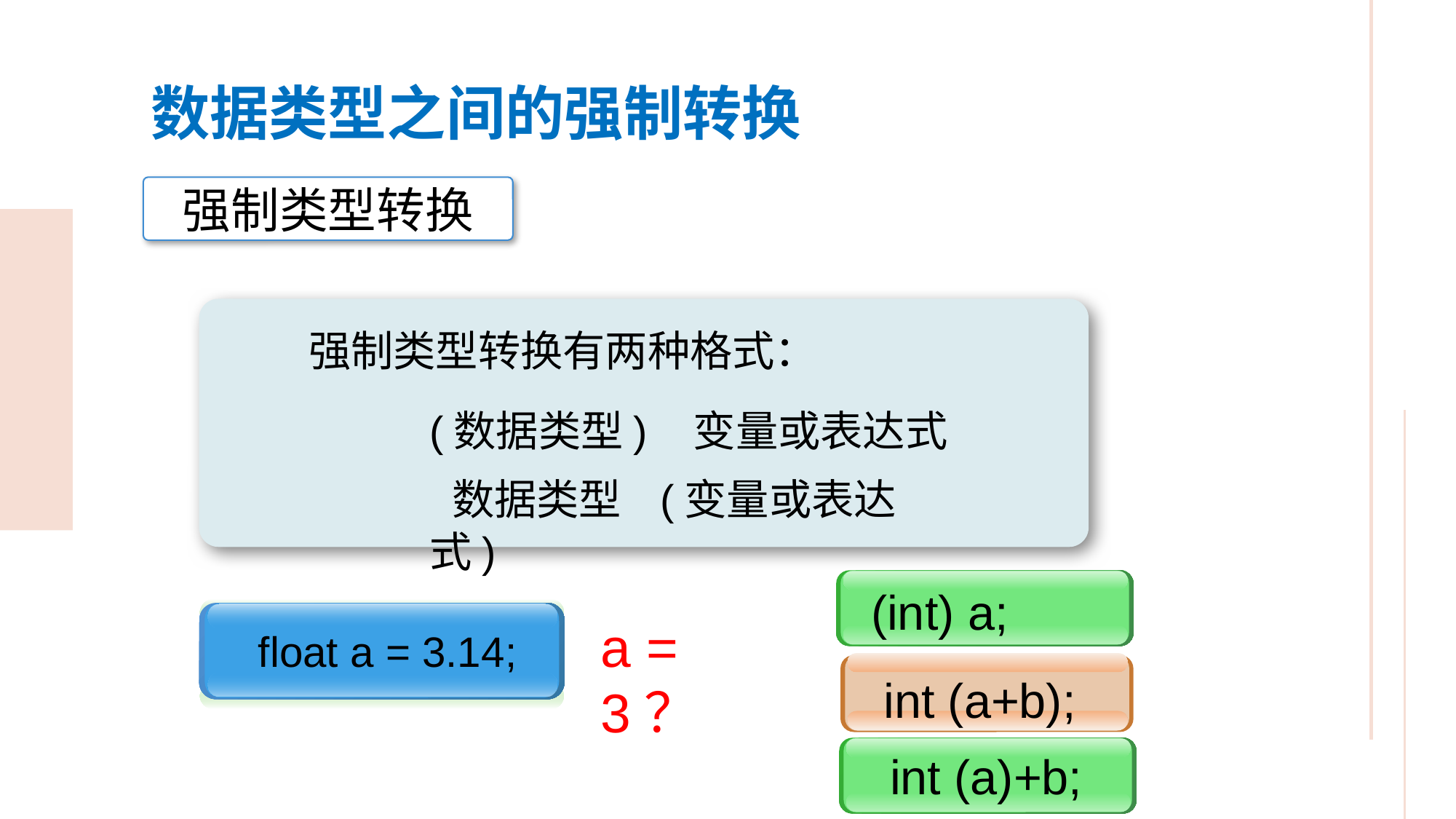

数据类型之间的强制转换
强制类型转换

强制类型转换有两种格式：
(数据类型)   变量或表达式
 数据类型   (变量或表达式)

(int) a;

float a = 3.14;
a = 3？

int (a+b);

int (a)+b;